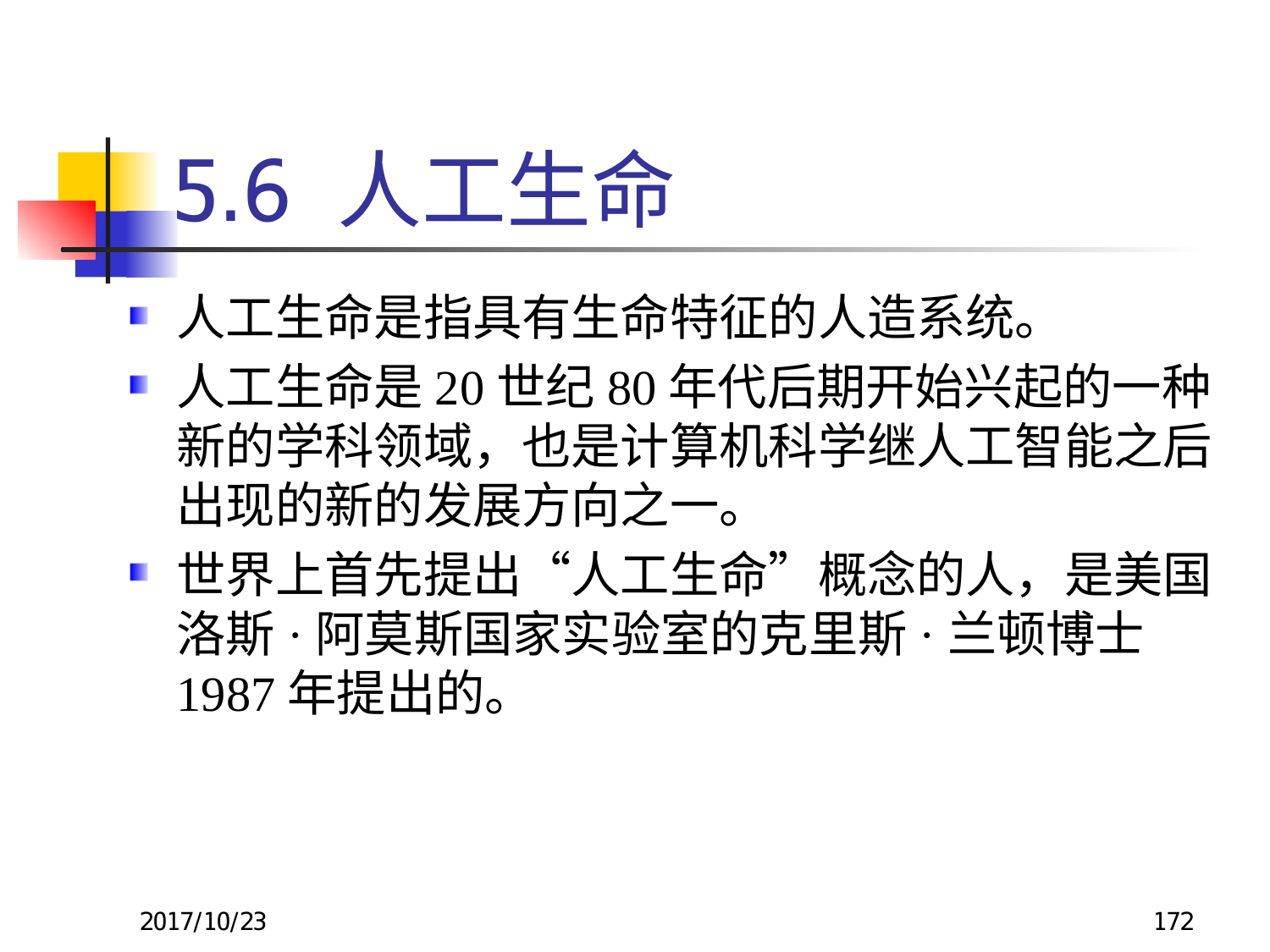

# 5.6 人工生命
人工生命是指具有生命特征的人造系统。
人工生命是20世纪80年代后期开始兴起的一种新的学科领域，也是计算机科学继人工智能之后出现的新的发展方向之一。
世界上首先提出“人工生命”概念的人，是美国洛斯·阿莫斯国家实验室的克里斯·兰顿博士1987年提出的。
2017/10/23
172